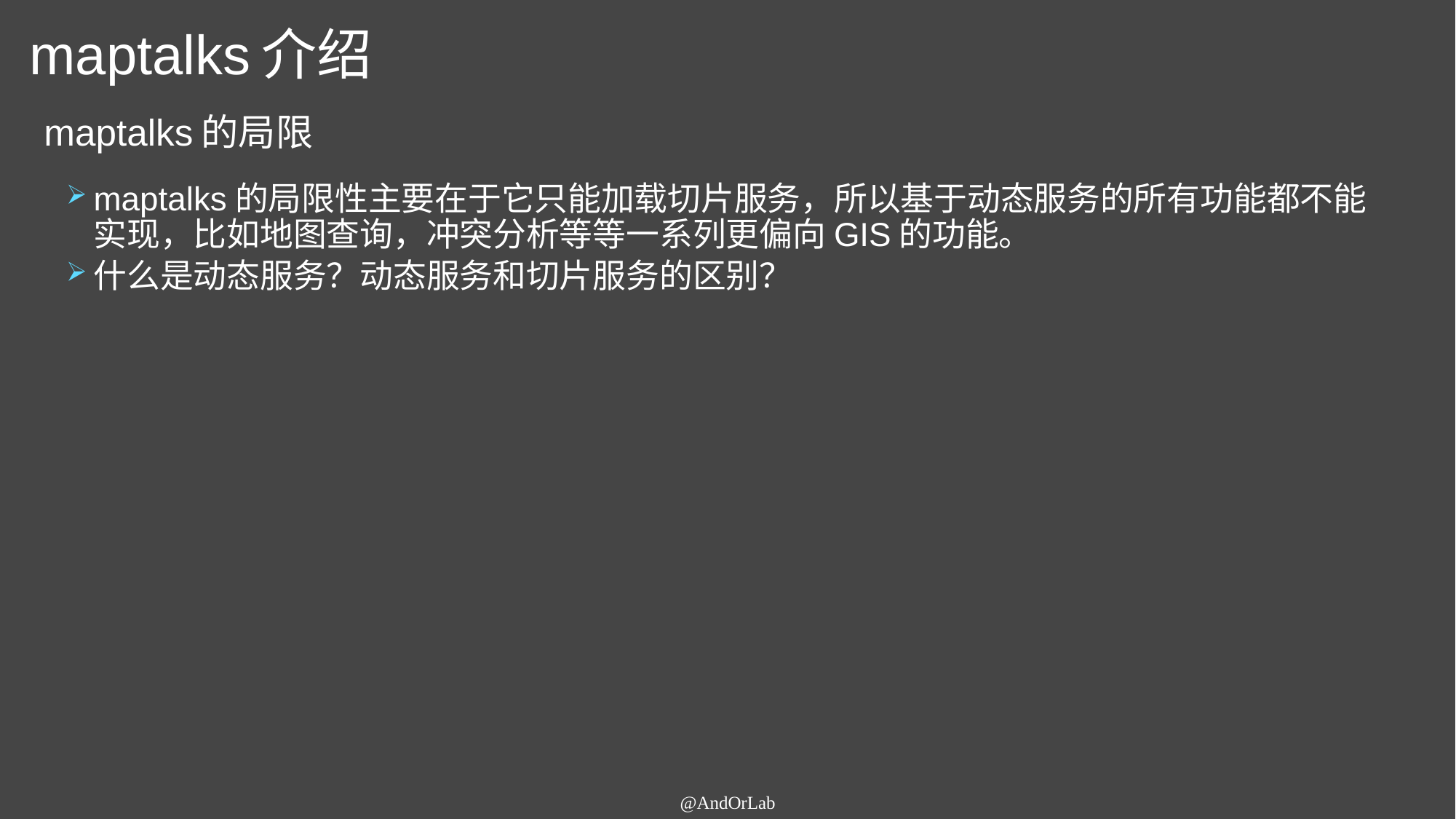

# maptalks介绍
maptalks的局限
maptalks的局限性主要在于它只能加载切片服务，所以基于动态服务的所有功能都不能实现，比如地图查询，冲突分析等等一系列更偏向GIS的功能。
什么是动态服务？动态服务和切片服务的区别？
@AndOrLab